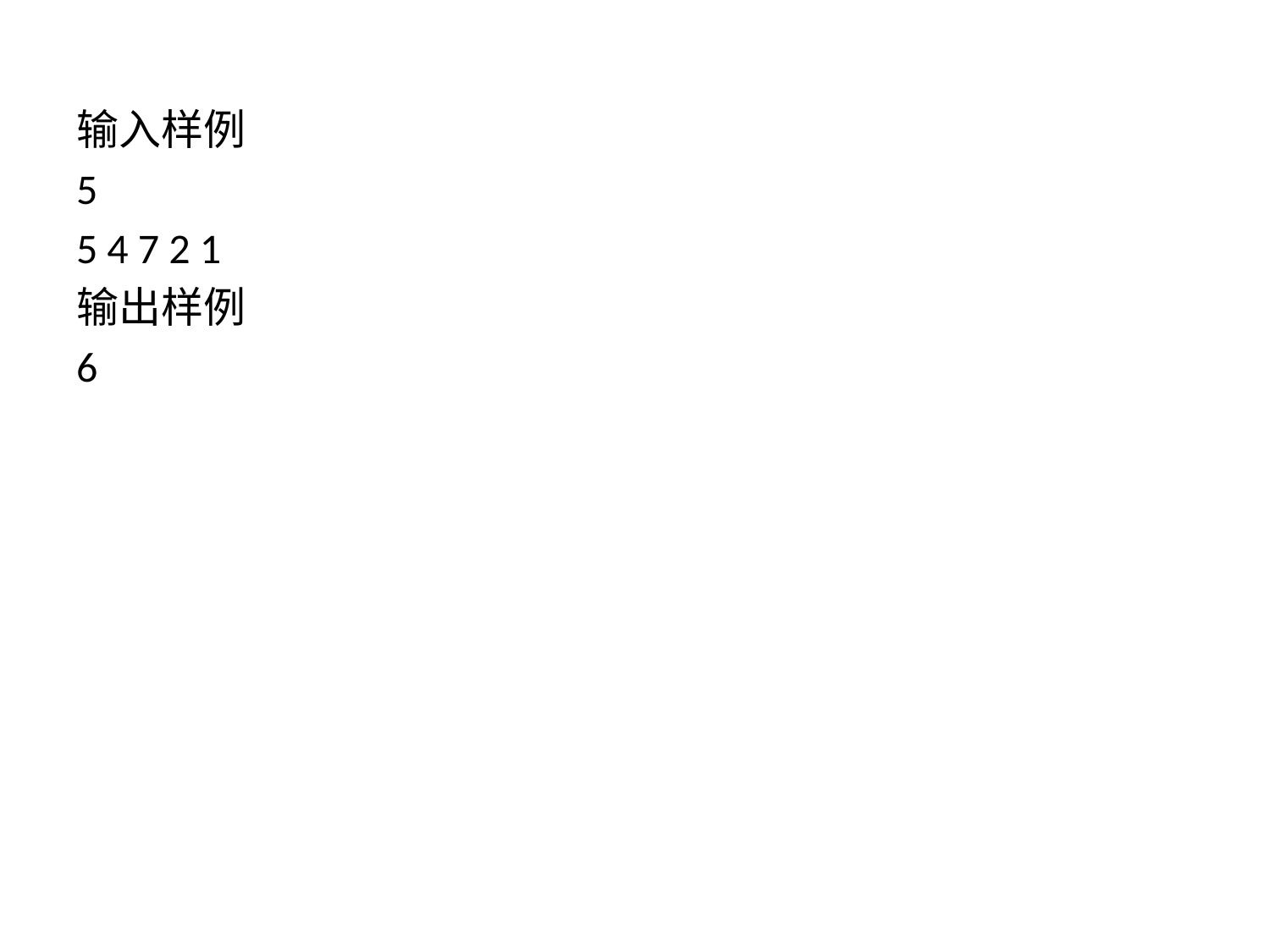

#
输入样例
5
5 4 7 2 1
输出样例
6